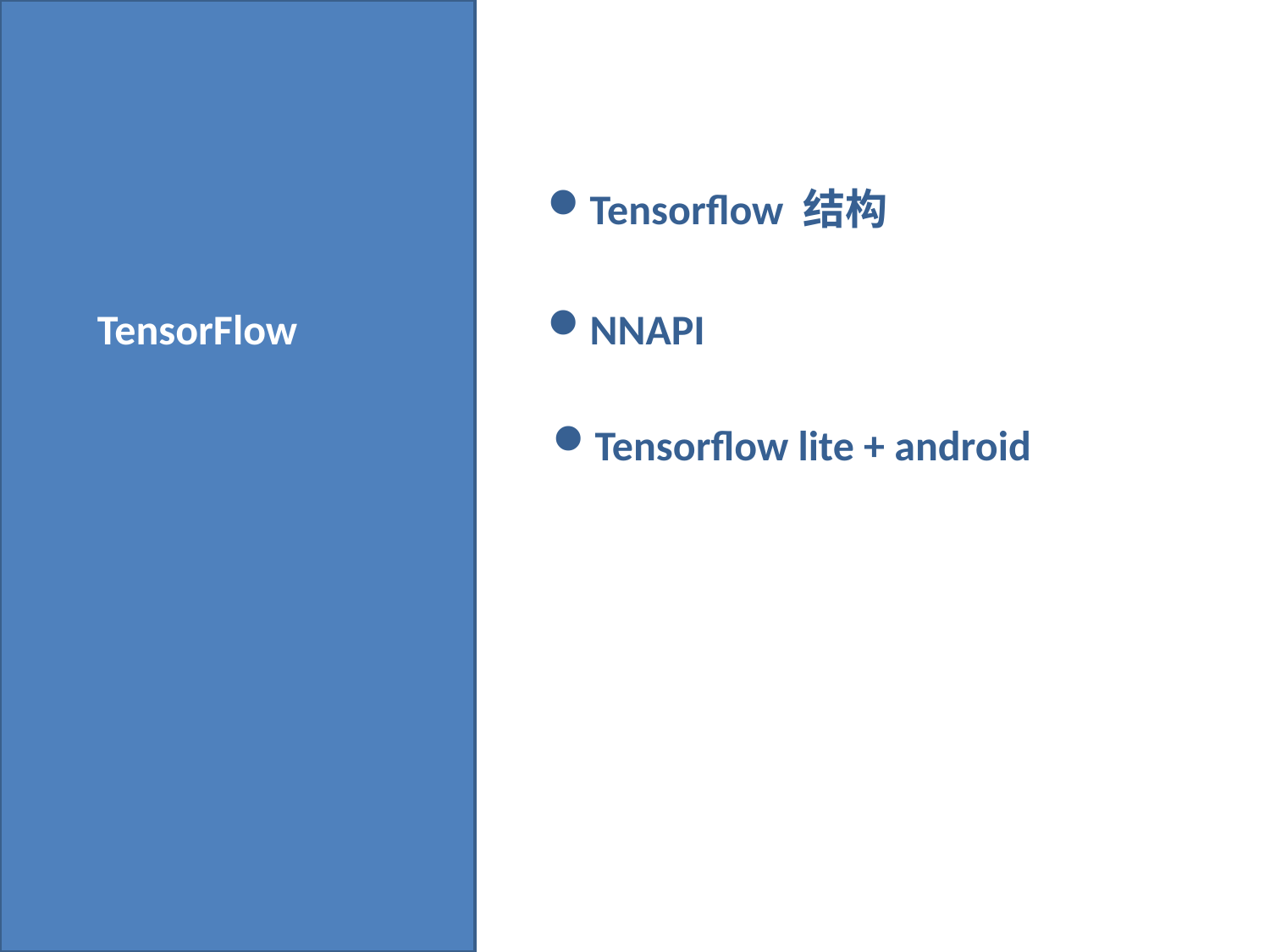

Tensorflow 结构
TensorFlow
NNAPI
Tensorflow lite + android